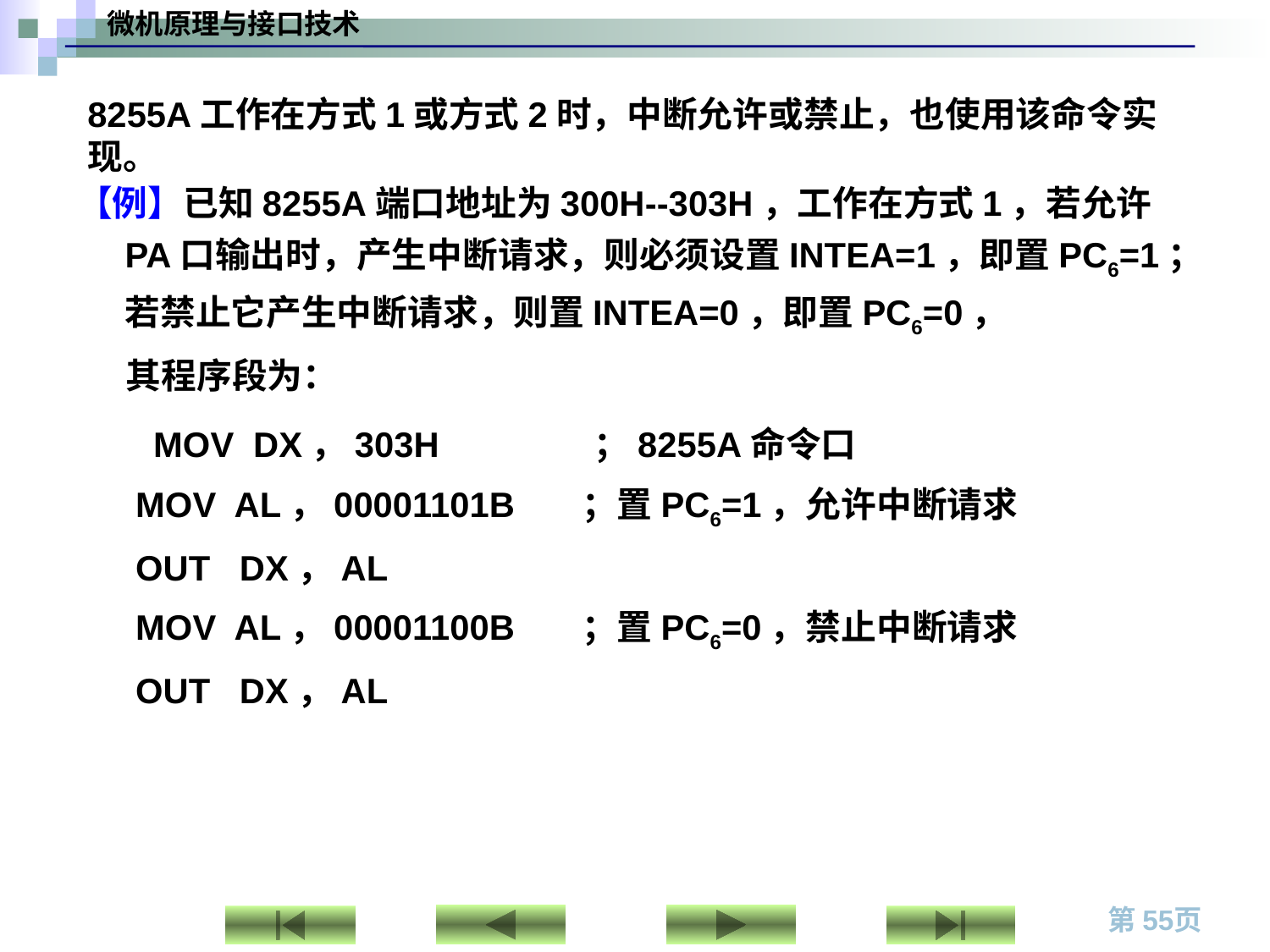

8255A工作在方式1或方式2时，中断允许或禁止，也使用该命令实现。
【例】已知8255A端口地址为300H--303H，工作在方式1，若允许PA口输出时，产生中断请求，则必须设置INTEA=1，即置PC6=1；若禁止它产生中断请求，则置INTEA=0，即置PC6=0，
     其程序段为：
   MOV  DX，303H               ；8255A命令口
      MOV  AL，00001101B      ；置PC6=1，允许中断请求
      OUT   DX，AL
      MOV  AL，00001100B      ；置PC6=0，禁止中断请求
      OUT   DX，AL